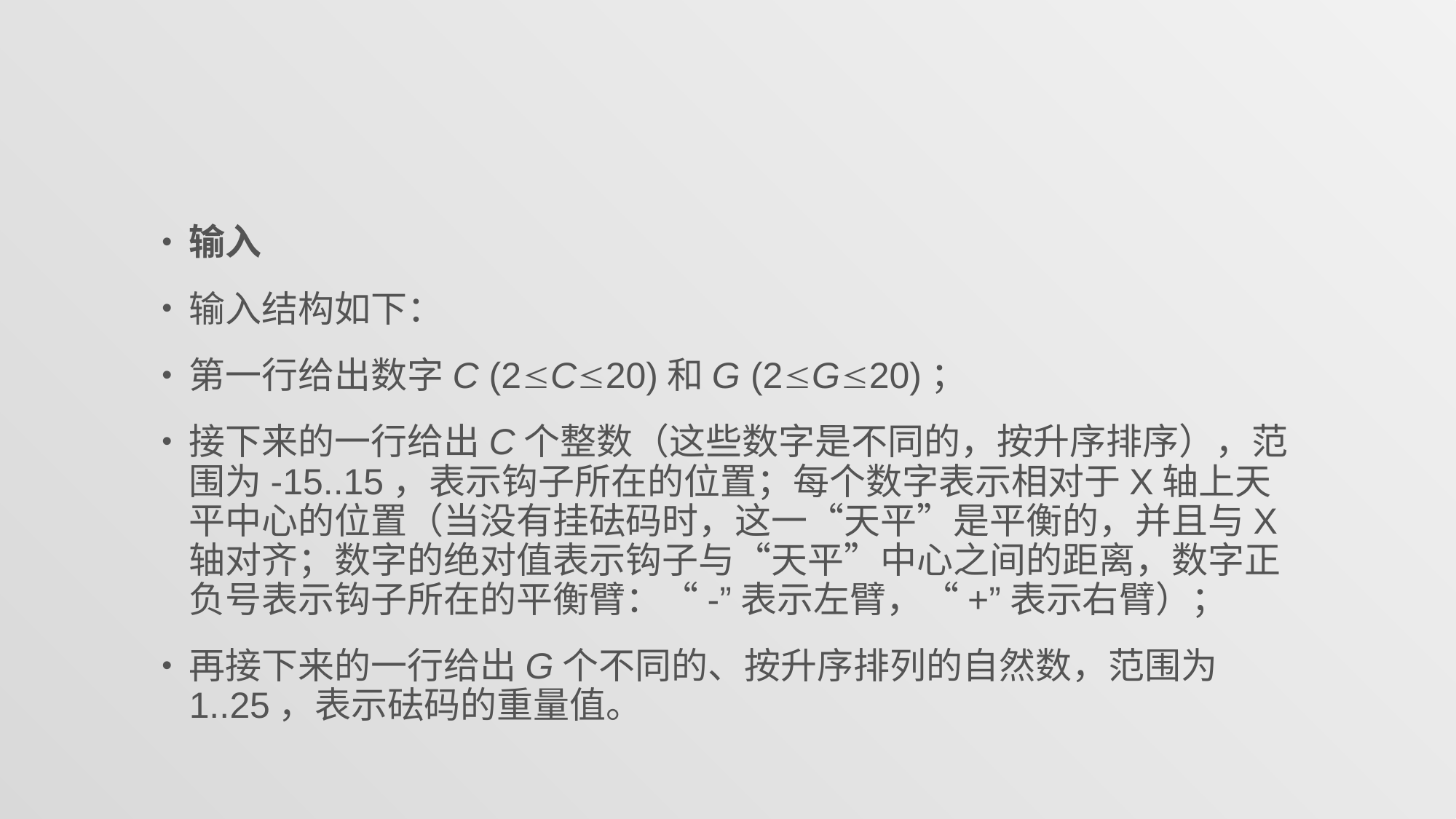

#
输入
输入结构如下：
第一行给出数字C (2≤C≤20)和G (2≤G≤20)；
接下来的一行给出C个整数（这些数字是不同的，按升序排序），范围为-15..15，表示钩子所在的位置；每个数字表示相对于X轴上天平中心的位置（当没有挂砝码时，这一“天平”是平衡的，并且与X轴对齐；数字的绝对值表示钩子与“天平”中心之间的距离，数字正负号表示钩子所在的平衡臂：“-”表示左臂，“+”表示右臂）；
再接下来的一行给出G个不同的、按升序排列的自然数，范围为1..25，表示砝码的重量值。